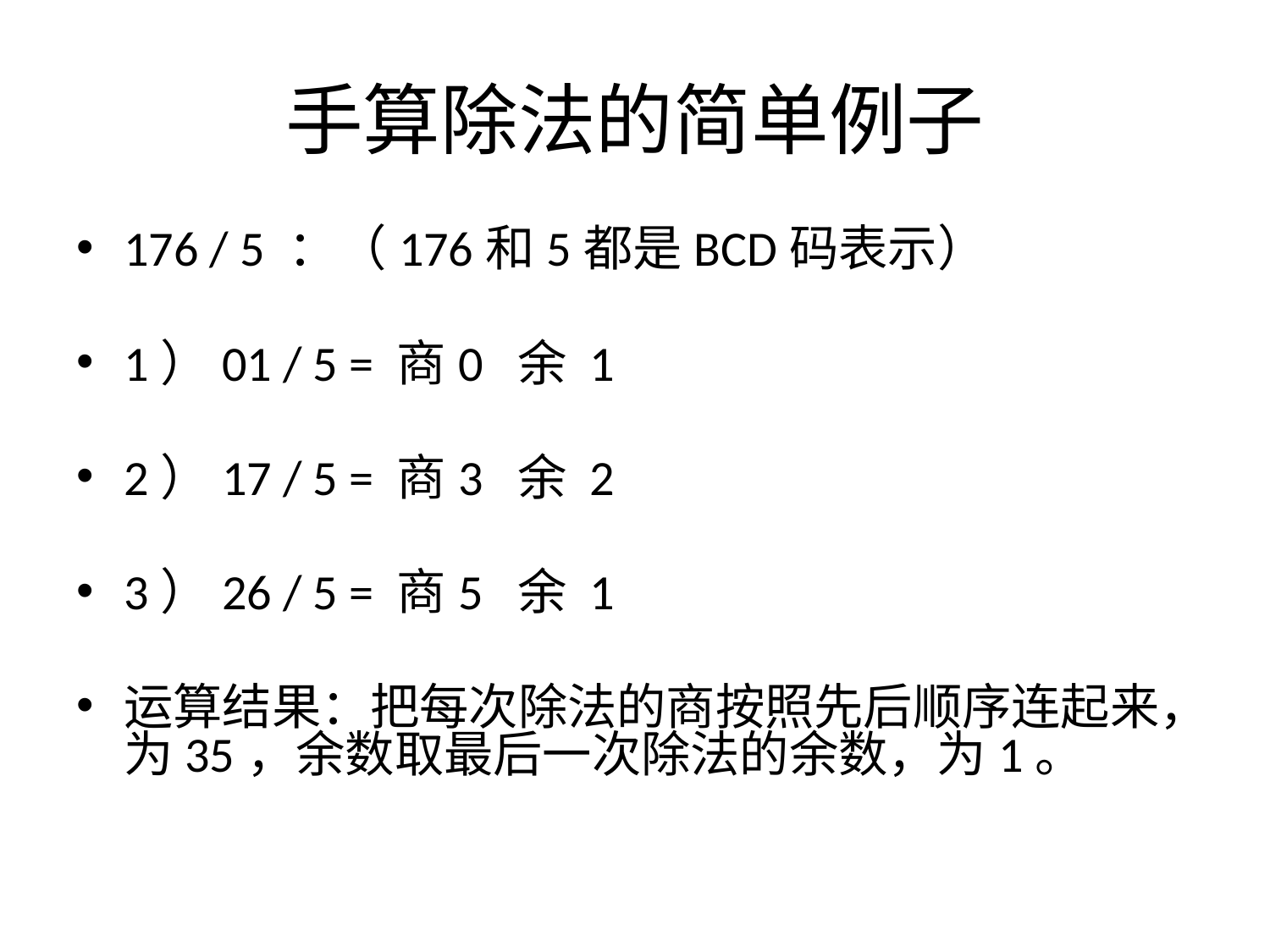

# 手算除法的简单例子
176 / 5 ：（176和5都是BCD码表示）

1）01 / 5 = 商0  余 1

2）17 / 5 = 商3  余 2

3）26 / 5 = 商5  余 1

运算结果：把每次除法的商按照先后顺序连起来，为35，余数取最后一次除法的余数，为1。